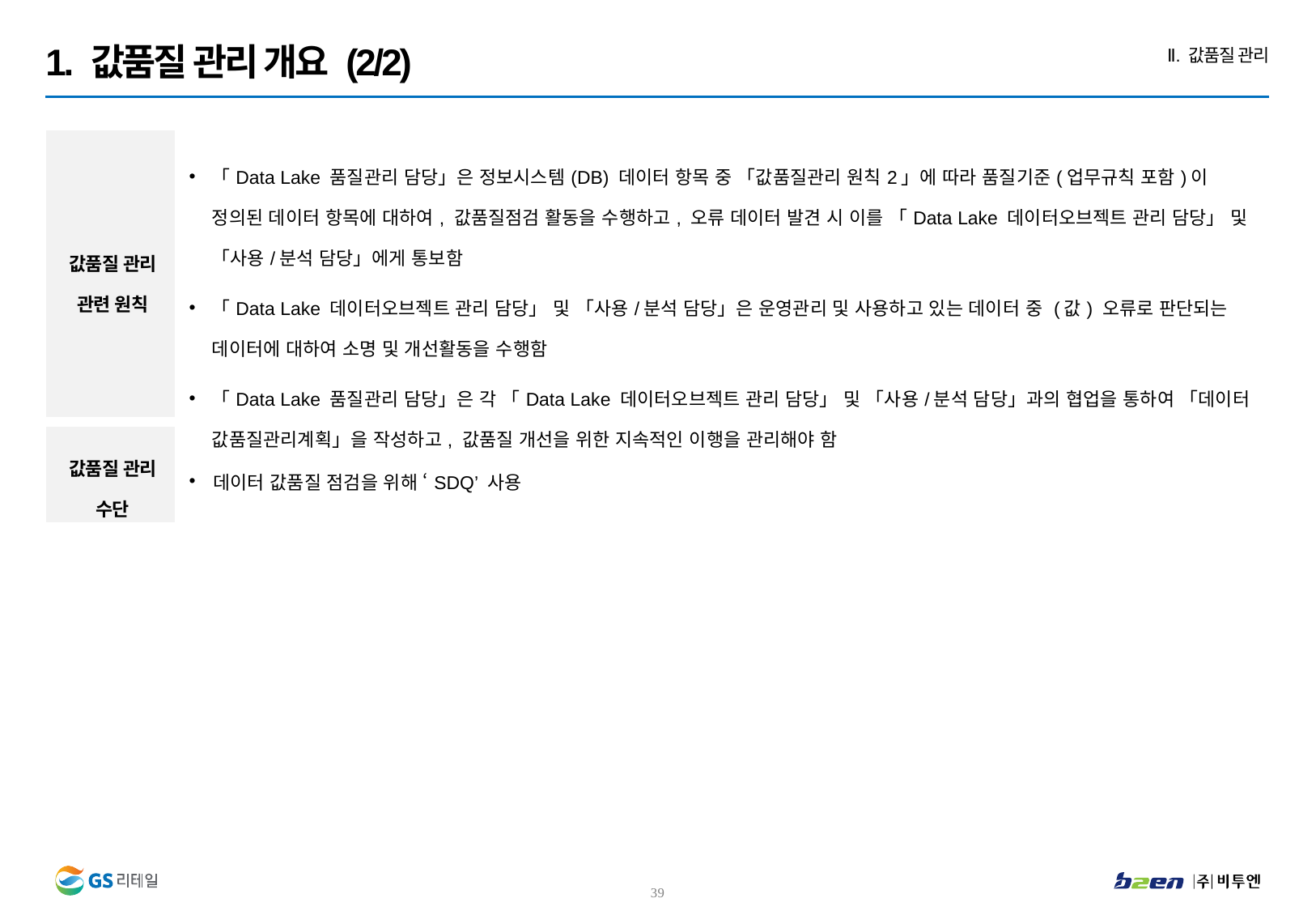

1. 값품질 관리 개요 (2/2)
Ⅱ. 값품질 관리
| 값품질 관리 관련 원칙 | 「Data Lake 품질관리 담당」은 정보시스템(DB) 데이터 항목 중 「값품질관리 원칙2」에 따라 품질기준(업무규칙 포함)이 정의된 데이터 항목에 대하여, 값품질점검 활동을 수행하고, 오류 데이터 발견 시 이를 「Data Lake 데이터오브젝트 관리 담당」 및 「사용/분석 담당」에게 통보함 「Data Lake 데이터오브젝트 관리 담당」 및 「사용/분석 담당」은 운영관리 및 사용하고 있는 데이터 중 (값) 오류로 판단되는 데이터에 대하여 소명 및 개선활동을 수행함 「Data Lake 품질관리 담당」은 각 「Data Lake 데이터오브젝트 관리 담당」 및 「사용/분석 담당」과의 협업을 통하여 「데이터 값품질관리계획」을 작성하고, 값품질 개선을 위한 지속적인 이행을 관리해야 함 |
| --- | --- |
| 값품질 관리 수단 | 데이터 값품질 점검을 위해 ‘SDQ’ 사용 |
39